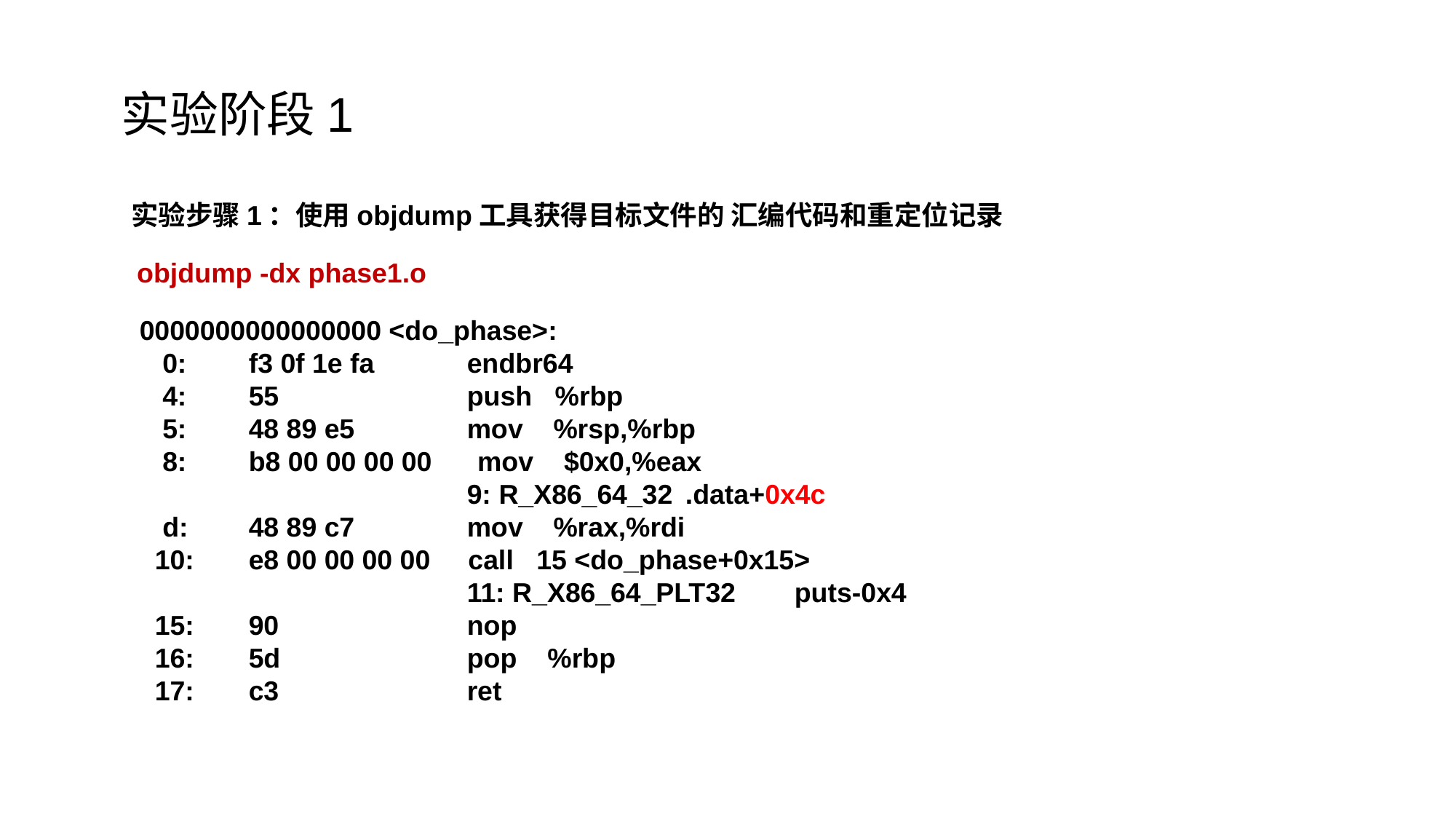

实验阶段1
实验步骤1：使用objdump工具获得目标文件的 汇编代码和重定位记录
 objdump -dx phase1.o
0000000000000000 <do_phase>:
   0:	f3 0f 1e fa          	endbr64
   4:	55                   	push   %rbp
   5:	48 89 e5             	mov    %rsp,%rbp
   8:	b8 00 00 00 00      mov    $0x0,%eax
			9: R_X86_64_32	.data+0x4c
   d:	48 89 c7             	mov    %rax,%rdi
  10:	e8 00 00 00 00     call   15 <do_phase+0x15>
			11: R_X86_64_PLT32	puts-0x4
  15:	90                   	nop
  16:	5d                   	pop    %rbp
  17:	c3                   	ret